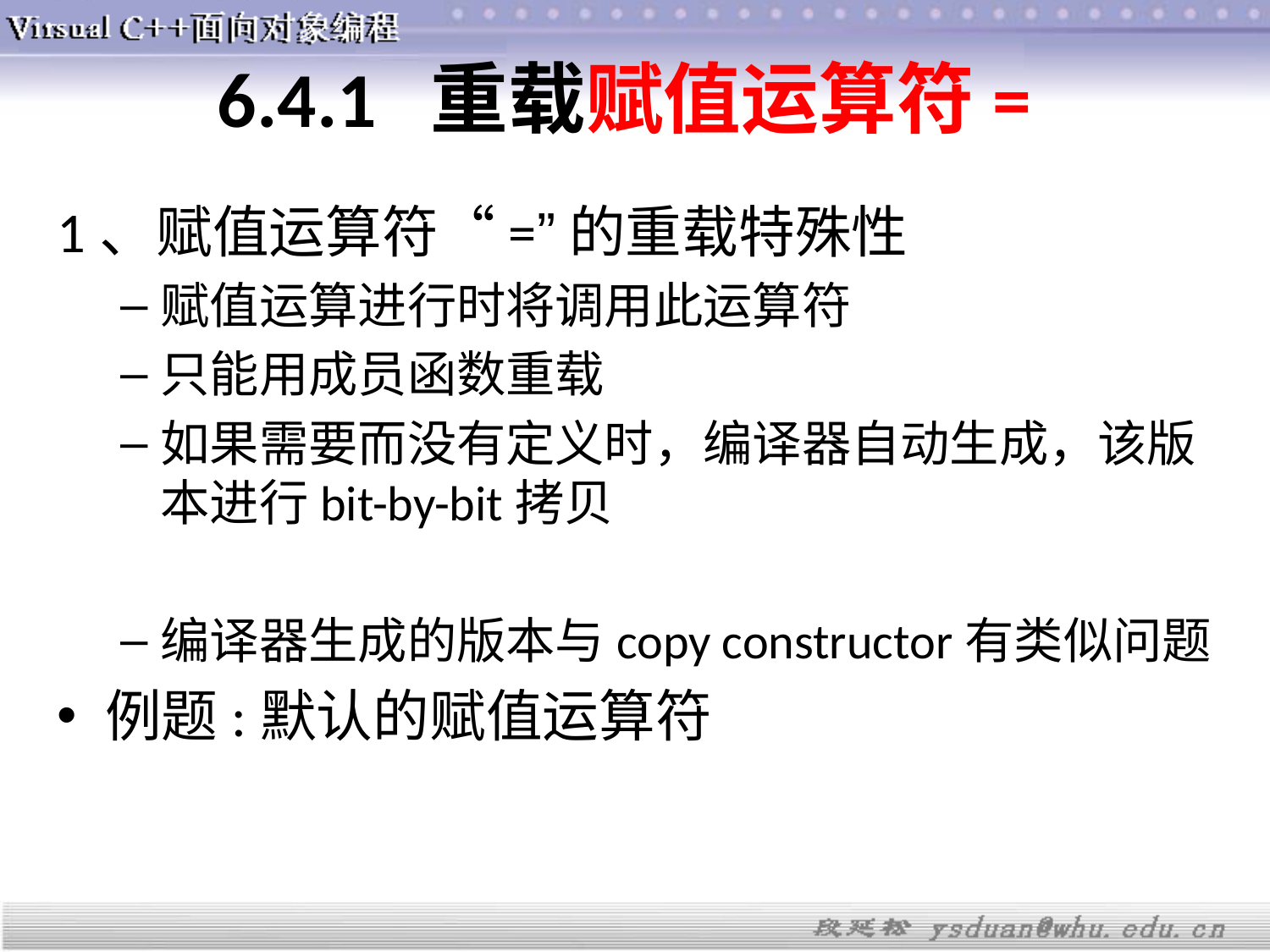

# 6.4.1  重载赋值运算符=
1、赋值运算符“=”的重载特殊性
赋值运算进行时将调用此运算符
只能用成员函数重载
如果需要而没有定义时，编译器自动生成，该版本进行bit-by-bit拷贝

编译器生成的版本与copy constructor有类似问题
例题:默认的赋值运算符